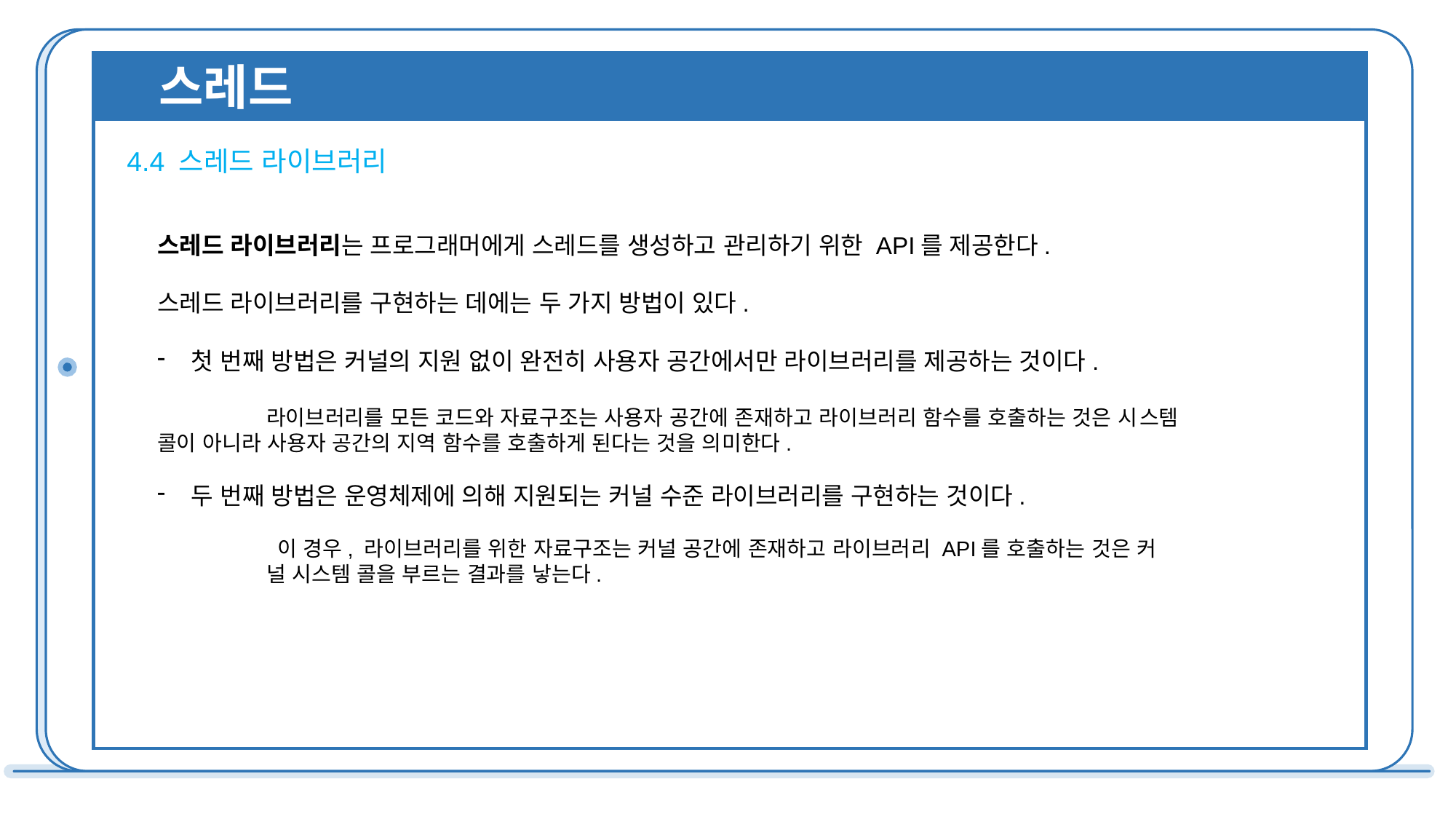

스레드

4.4 스레드 라이브러리
스레드 라이브러리는 프로그래머에게 스레드를 생성하고 관리하기 위한 API를 제공한다.

스레드 라이브러리를 구현하는 데에는 두 가지 방법이 있다.

첫 번째 방법은 커널의 지원 없이 완전히 사용자 공간에서만 라이브러리를 제공하는 것이다.

	라이브러리를 모든 코드와 자료구조는 사용자 공간에 존재하고 라이브러리 함수를 호출하는 것은 시	스템 콜이 아니라 사용자 공간의 지역 함수를 호출하게 된다는 것을 의미한다.

두 번째 방법은 운영체제에 의해 지원되는 커널 수준 라이브러리를 구현하는 것이다.

	 이 경우, 라이브러리를 위한 자료구조는 커널 공간에 존재하고 라이브러리 API를 호출하는 것은 커	널 시스템 콜을 부르는 결과를 낳는다.